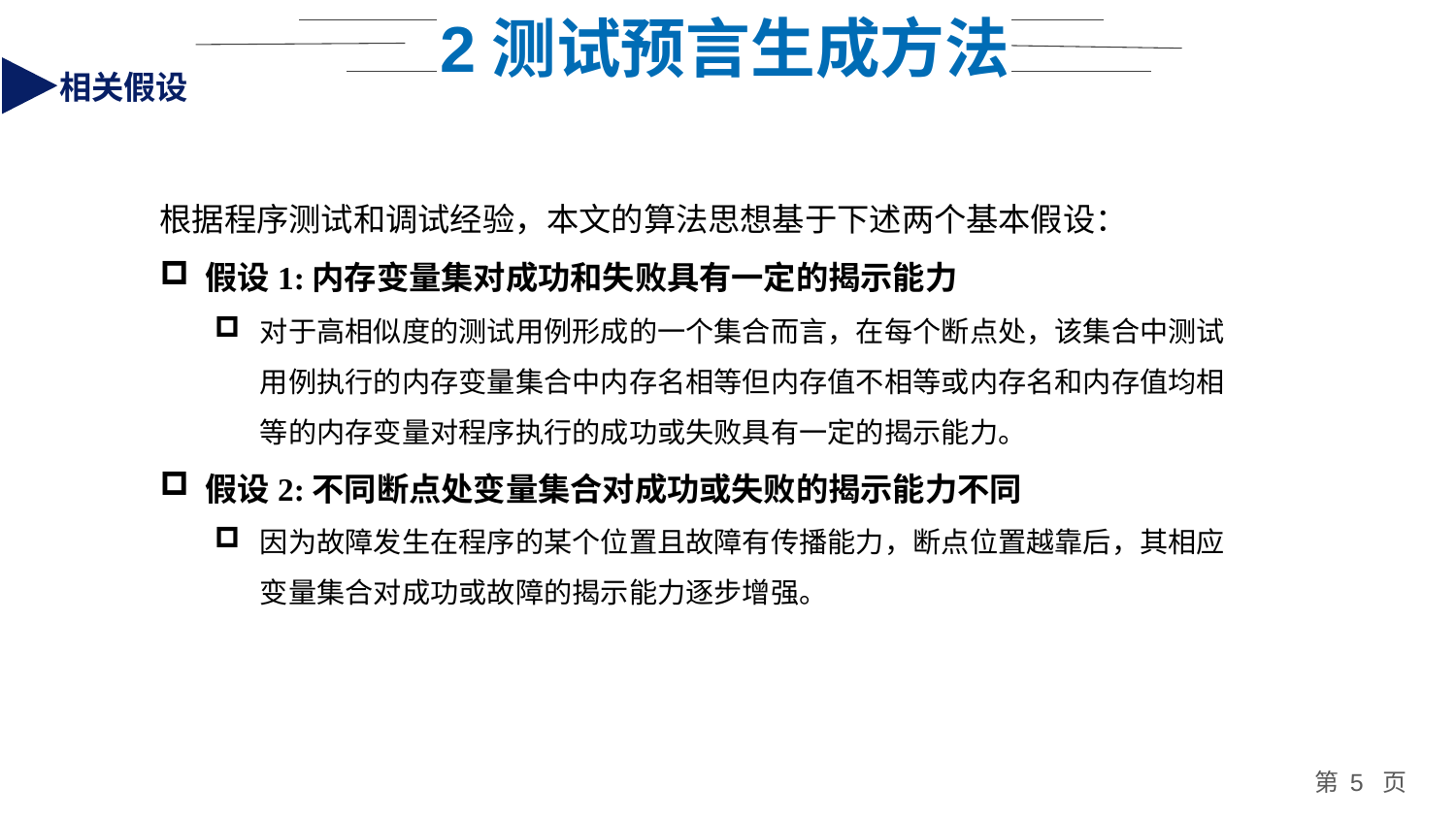

2测试预言生成方法

相关假设
根据程序测试和调试经验，本文的算法思想基于下述两个基本假设：
假设1:内存变量集对成功和失败具有一定的揭示能力
对于高相似度的测试用例形成的一个集合而言，在每个断点处，该集合中测试用例执行的内存变量集合中内存名相等但内存值不相等或内存名和内存值均相等的内存变量对程序执行的成功或失败具有一定的揭示能力。
假设2:不同断点处变量集合对成功或失败的揭示能力不同
因为故障发生在程序的某个位置且故障有传播能力，断点位置越靠后，其相应变量集合对成功或故障的揭示能力逐步增强。